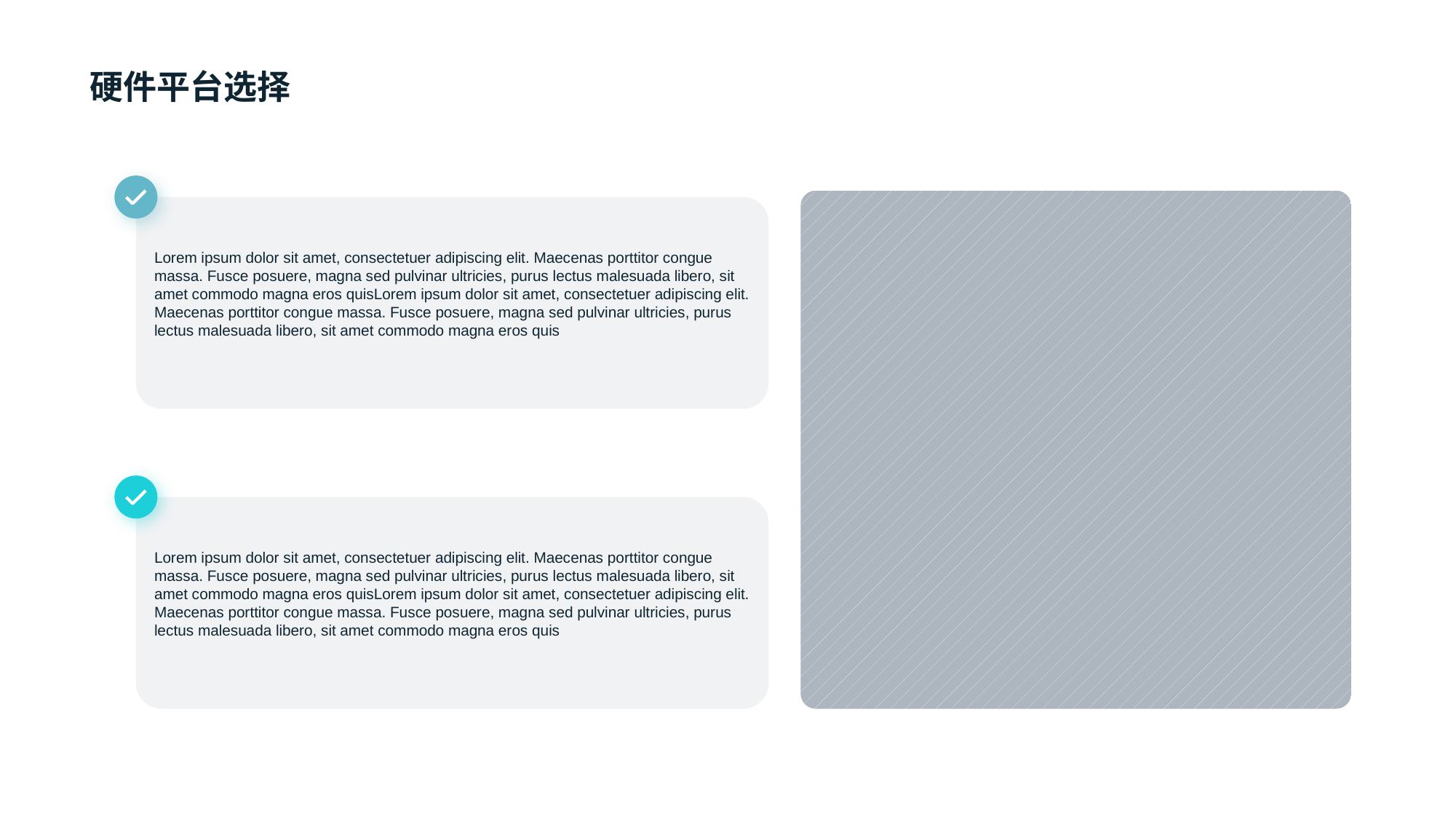

# 硬件平台选择

Lorem ipsum dolor sit amet, consectetuer adipiscing elit. Maecenas porttitor congue massa. Fusce posuere, magna sed pulvinar ultricies, purus lectus malesuada libero, sit amet commodo magna eros quisLorem ipsum dolor sit amet, consectetuer adipiscing elit. Maecenas porttitor congue massa. Fusce posuere, magna sed pulvinar ultricies, purus lectus malesuada libero, sit amet commodo magna eros quis

Lorem ipsum dolor sit amet, consectetuer adipiscing elit. Maecenas porttitor congue massa. Fusce posuere, magna sed pulvinar ultricies, purus lectus malesuada libero, sit amet commodo magna eros quisLorem ipsum dolor sit amet, consectetuer adipiscing elit. Maecenas porttitor congue massa. Fusce posuere, magna sed pulvinar ultricies, purus lectus malesuada libero, sit amet commodo magna eros quis